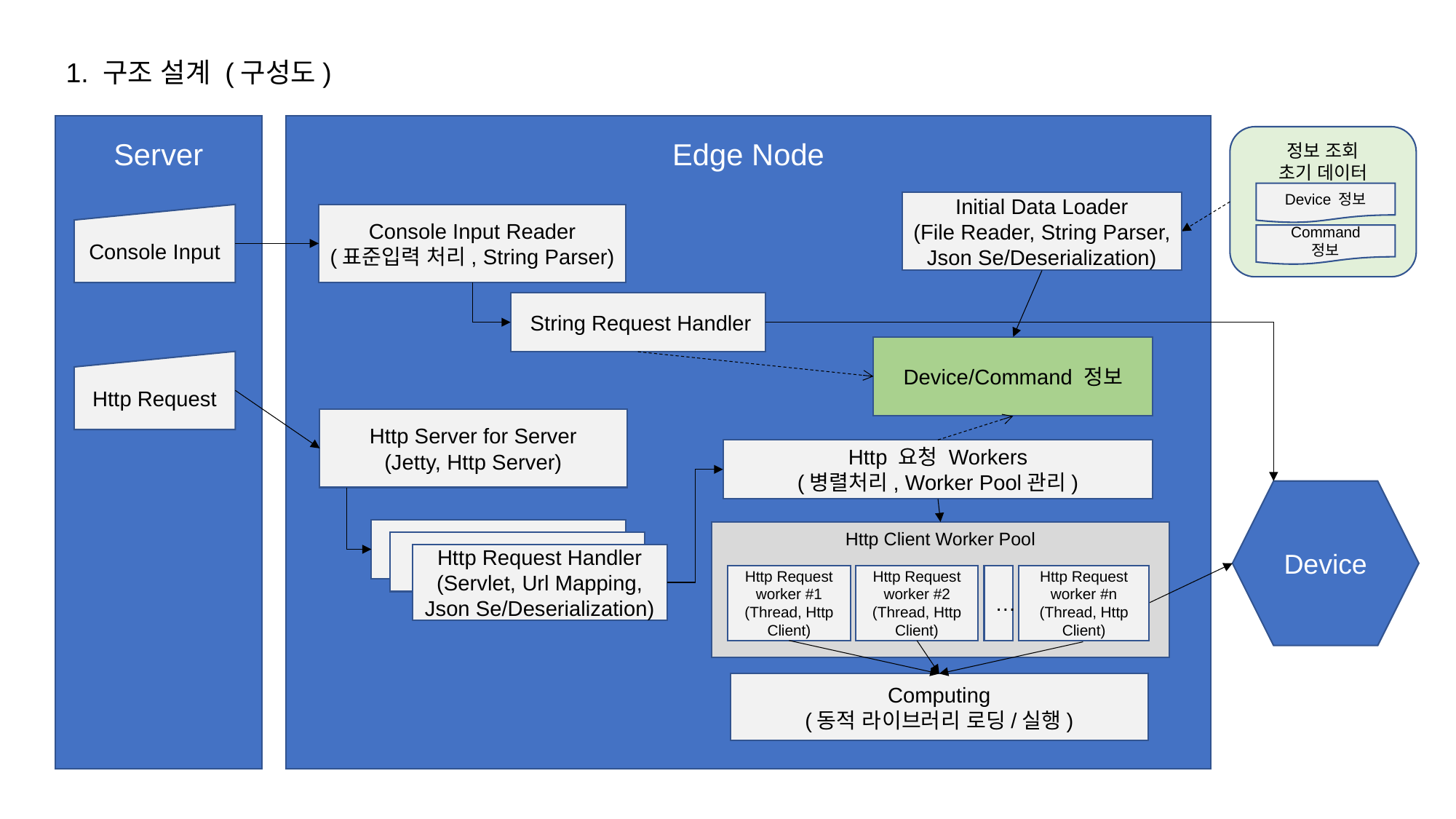

1. 구조 설계 (구성도)

Edge Node

Server
정보 조회
초기 데이터
Device 정보
Command
정보
Initial Data Loader
(File Reader, String Parser, Json Se/Deserialization)
Console Input
Console Input Reader
(표준입력 처리, String Parser)
 String Request Handler
Device/Command 정보
Http Request
Http Server for Server
(Jetty, Http Server)
Http 요청 Workers
(병렬처리, Worker Pool관리)
Device
Request Handler
Http Client Worker Pool
Request Handler
Http Request Handler
(Servlet, Url Mapping, Json Se/Deserialization)
Http Request worker #n
(Thread, Http Client)
Http Request worker #1
(Thread, Http Client)
Http Request worker #2
(Thread, Http Client)
…
Computing
(동적 라이브러리 로딩/실행)